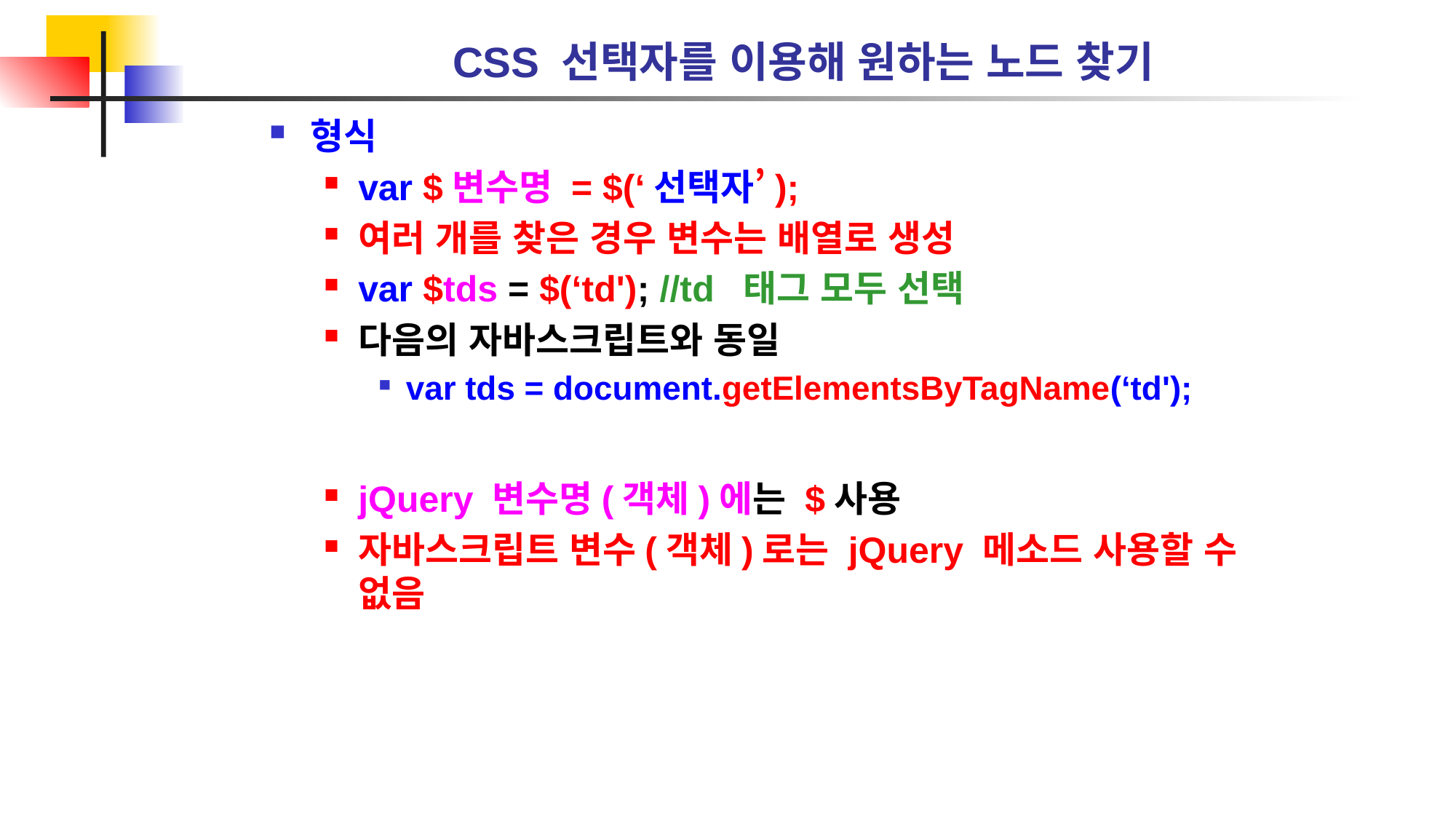

# CSS 선택자를 이용해 원하는 노드 찾기
형식
var $변수명 = $(‘선택자’);
여러 개를 찾은 경우 변수는 배열로 생성
var $tds = $(‘td'); //td  태그 모두 선택
다음의 자바스크립트와 동일
var tds = document.getElementsByTagName(‘td');

jQuery 변수명(객체)에는 $사용
자바스크립트 변수(객체)로는 jQuery 메소드 사용할 수 없음